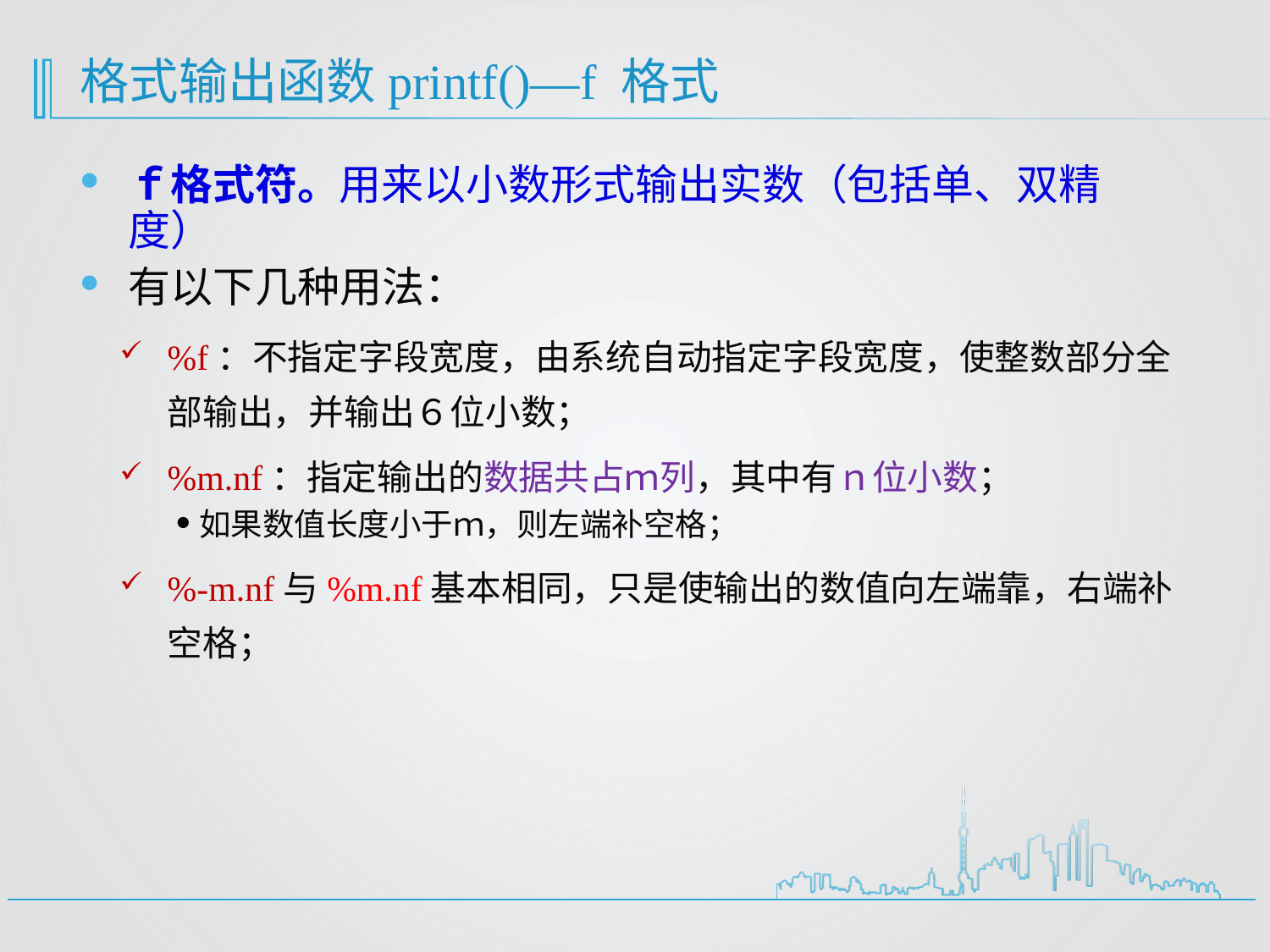

# 格式输出函数printf()—f 格式
ｆ格式符。用来以小数形式输出实数（包括单、双精度）
有以下几种用法：
%f：不指定字段宽度，由系统自动指定字段宽度，使整数部分全部输出，并输出６位小数；
%m.nf：指定输出的数据共占ｍ列，其中有ｎ位小数；
如果数值长度小于ｍ，则左端补空格；
%-m.nf与%m.nf基本相同，只是使输出的数值向左端靠，右端补空格；